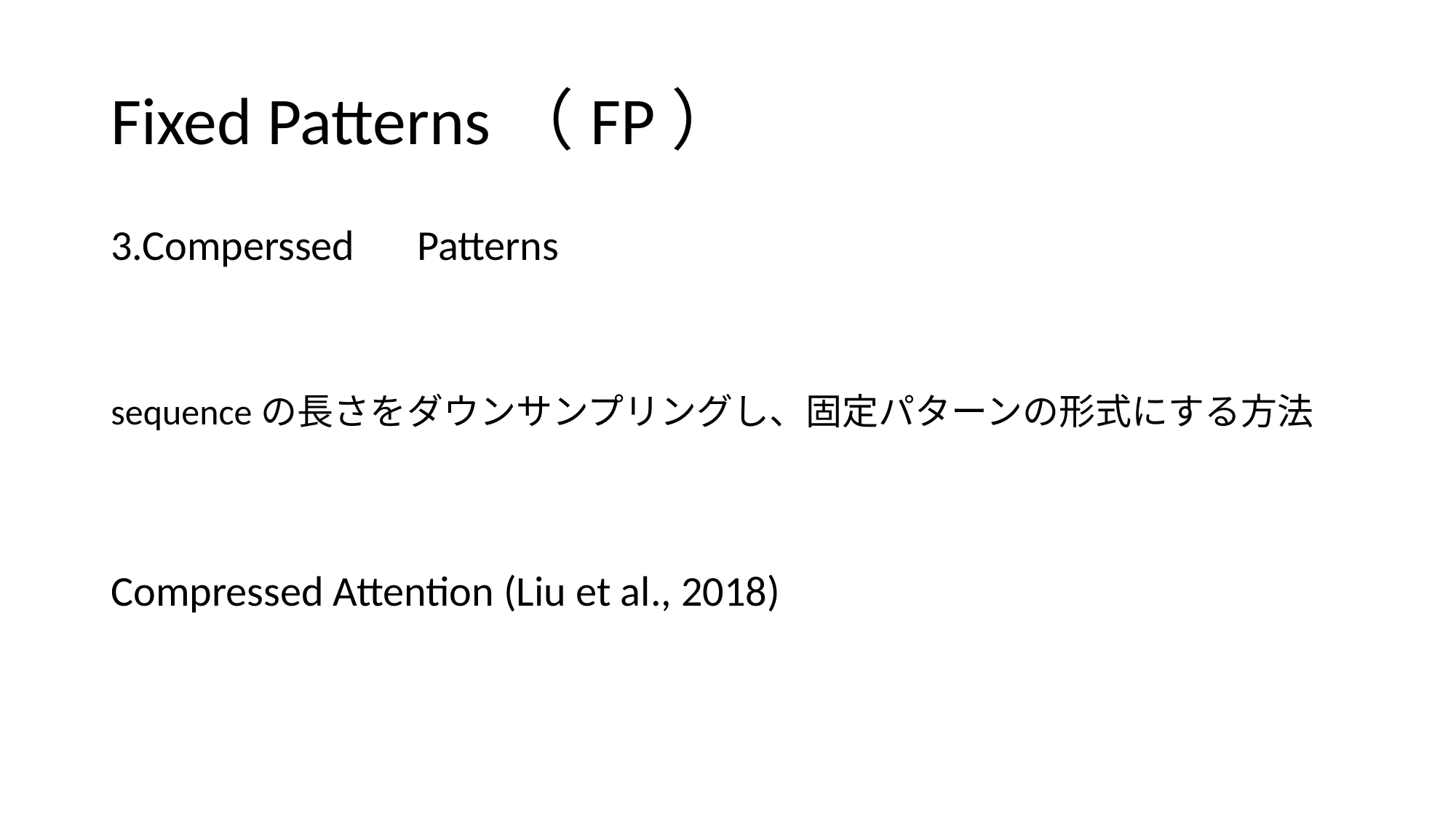

# Fixed Patterns（FP）
3.Comperssed　Patterns

sequenceの長さをダウンサンプリングし、固定パターンの形式にする方法

Compressed Attention (Liu et al., 2018)